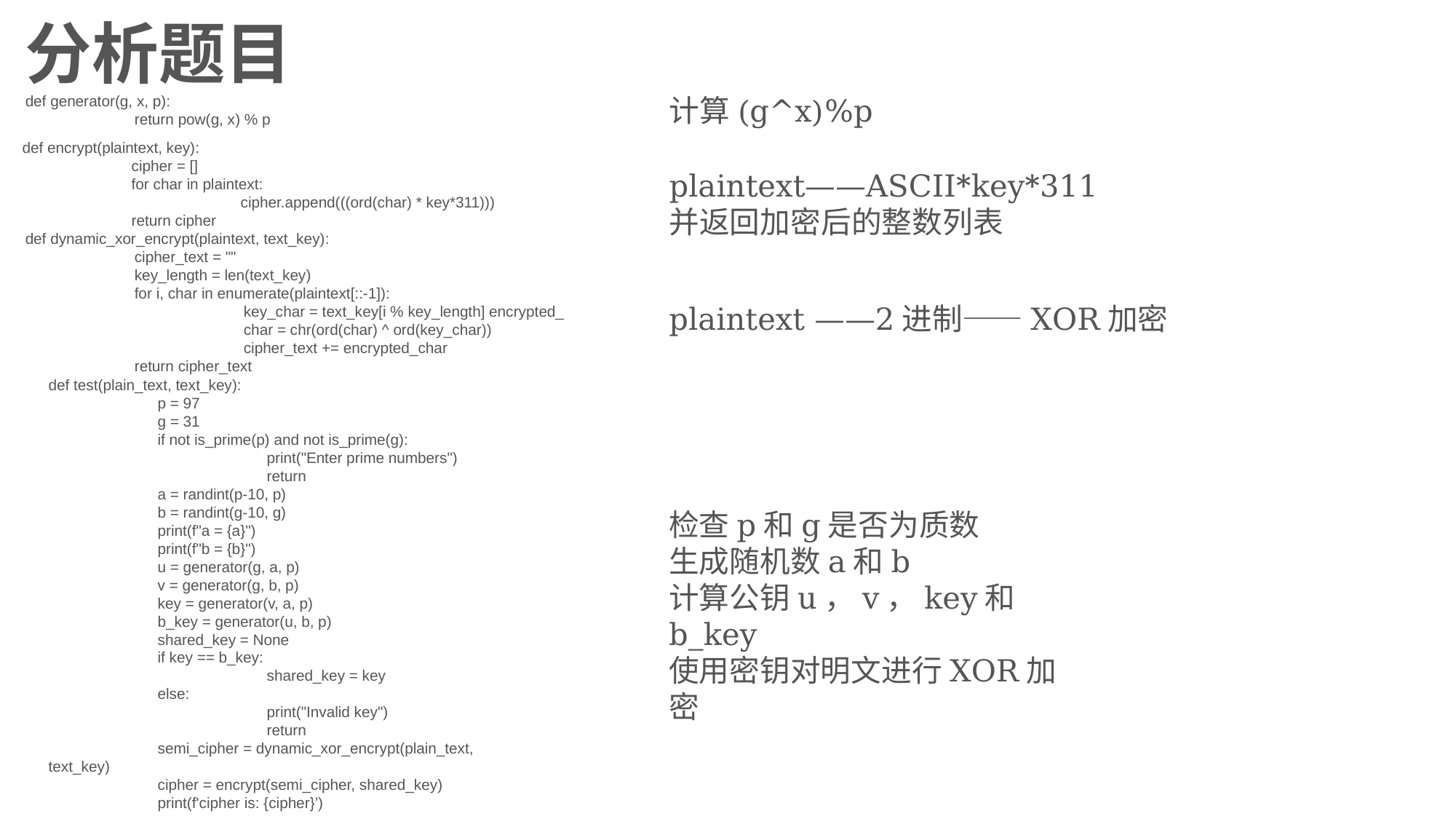

分析题目
def generator(g, x, p):
	return pow(g, x) % p
计算(g^x)%p
def encrypt(plaintext, key):
	cipher = []
	for char in plaintext:
		cipher.append(((ord(char) * key*311)))
	return cipher
plaintext——ASCII*key*311
并返回加密后的整数列表
def dynamic_xor_encrypt(plaintext, text_key):
	cipher_text = ""
	key_length = len(text_key)
	for i, char in enumerate(plaintext[::-1]):
		key_char = text_key[i % key_length] encrypted_
		char = chr(ord(char) ^ ord(key_char))
		cipher_text += encrypted_char
	return cipher_text
plaintext ——2进制——XOR加密
def test(plain_text, text_key):
	p = 97
	g = 31
	if not is_prime(p) and not is_prime(g):
		print("Enter prime numbers")
		return
	a = randint(p-10, p)
	b = randint(g-10, g)
	print(f"a = {a}")
	print(f"b = {b}")
	u = generator(g, a, p)
	v = generator(g, b, p)
	key = generator(v, a, p)
	b_key = generator(u, b, p)
	shared_key = None
	if key == b_key:
		shared_key = key
	else:
		print("Invalid key")
		return
	semi_cipher = dynamic_xor_encrypt(plain_text, text_key)
	cipher = encrypt(semi_cipher, shared_key)
	print(f'cipher is: {cipher}’)
检查p和g是否为质数
生成随机数a和b
计算公钥u，v，key和b_key
使用密钥对明文进行XOR加密